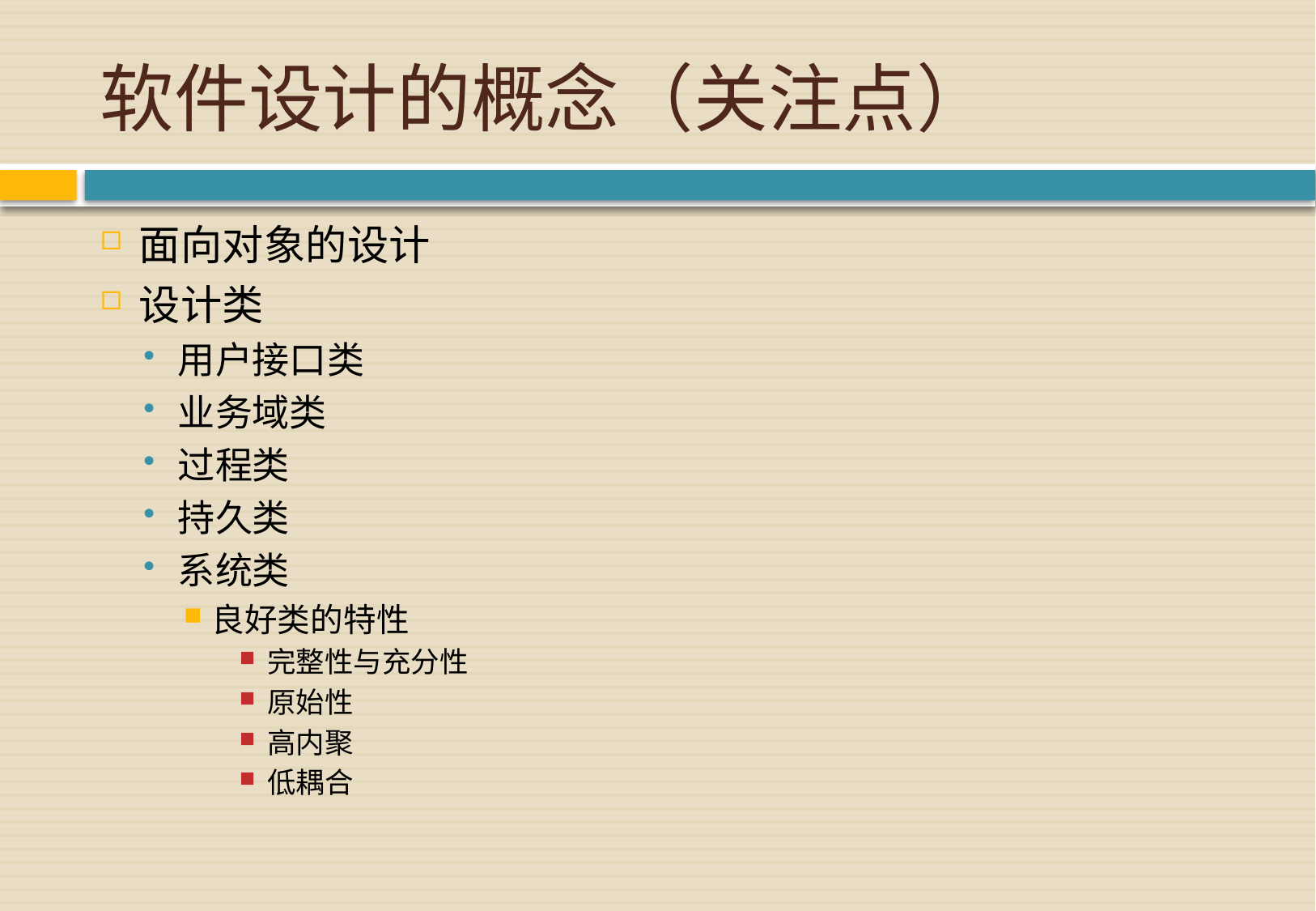

# 软件设计的概念（关注点）
面向对象的设计
设计类
用户接口类
业务域类
过程类
持久类
系统类
良好类的特性
完整性与充分性
原始性
高内聚
低耦合